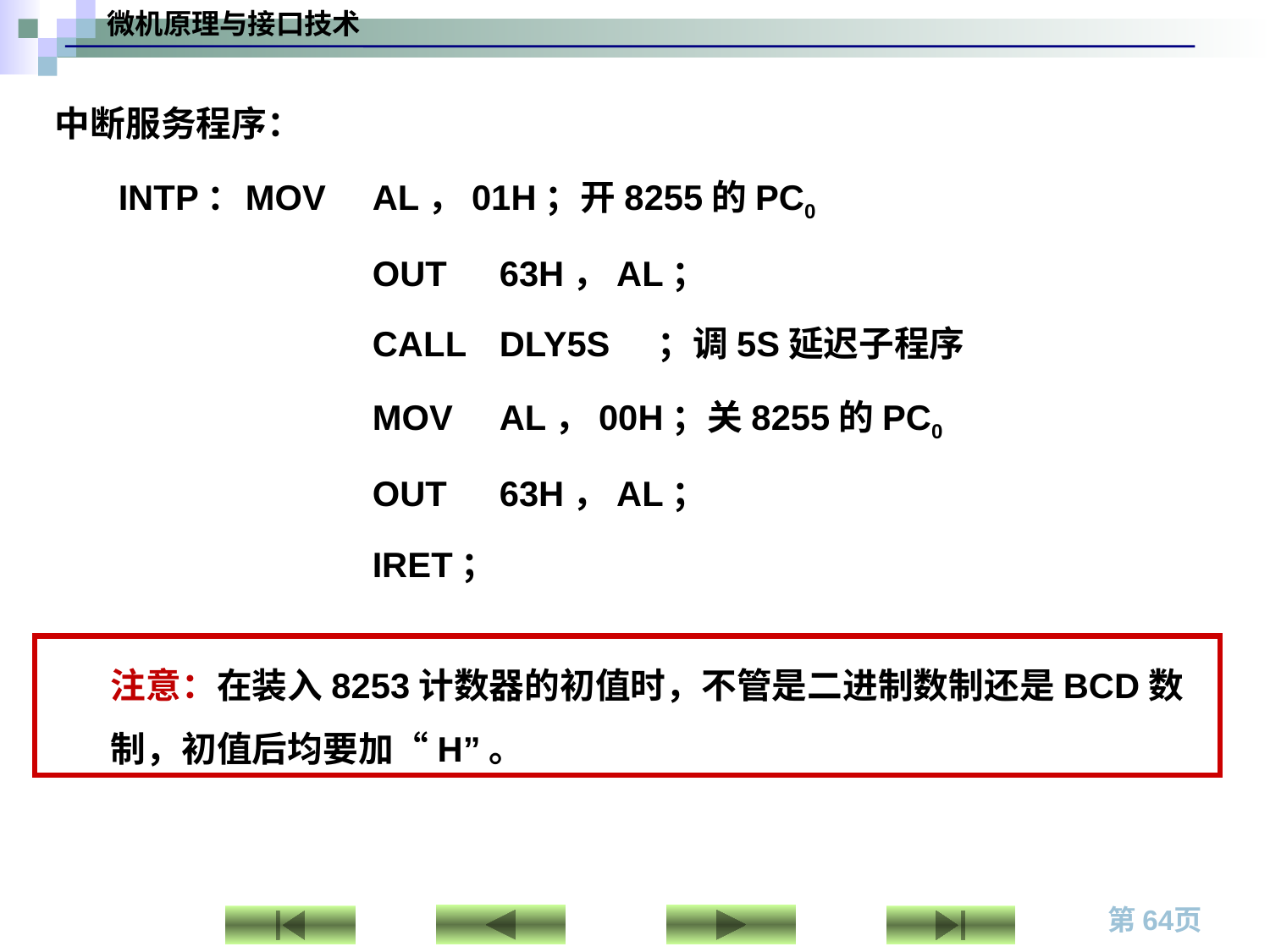

中断服务程序：
INTP：	MOV	AL，01H；开8255的PC0
		OUT	63H，AL；
		CALL	DLY5S    ；调5S延迟子程序
		MOV	AL，00H；关8255的PC0
		OUT	63H，AL；
		IRET；
注意：在装入8253计数器的初值时，不管是二进制数制还是BCD数制，初值后均要加“H”。